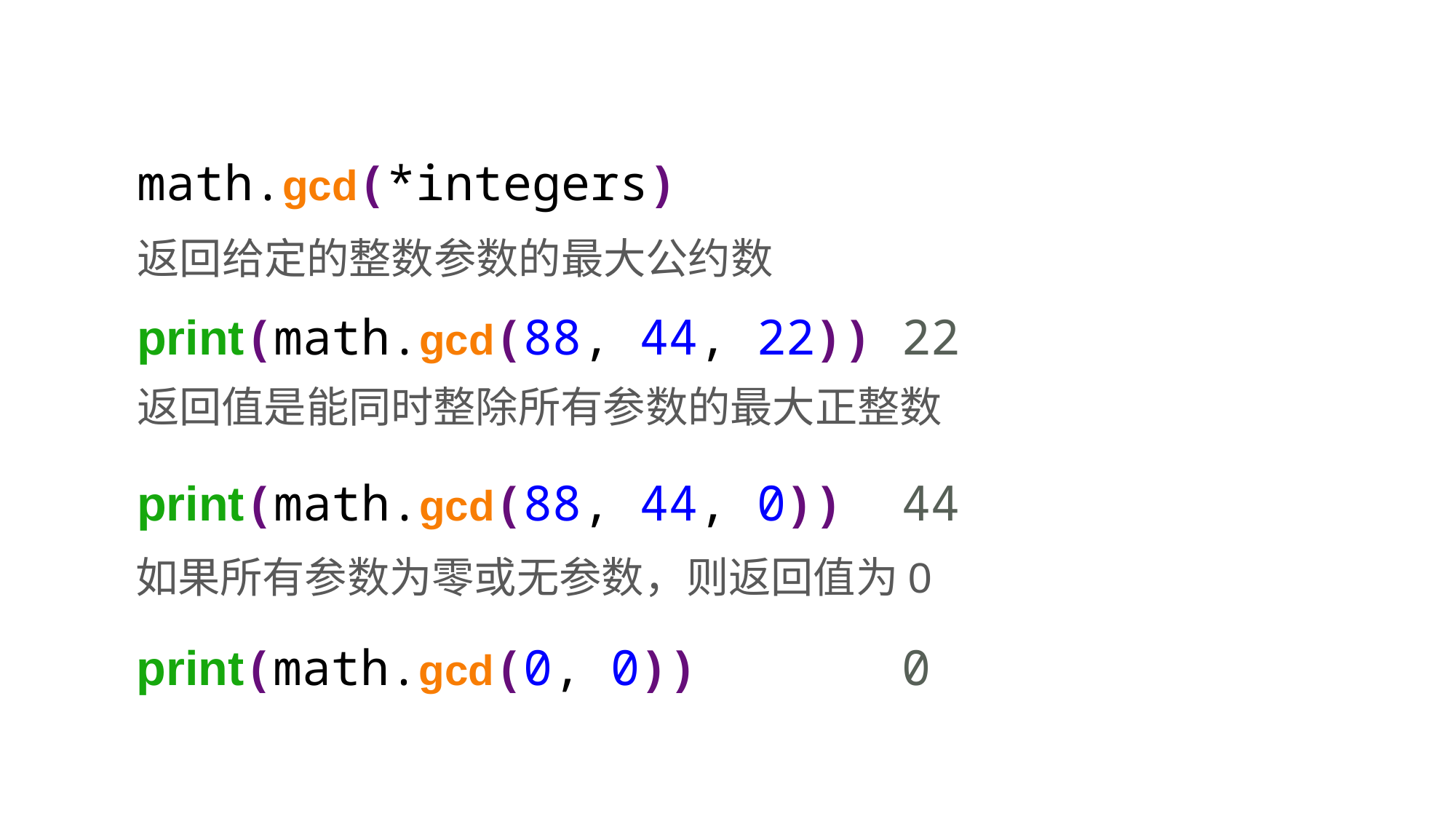

math.gcd(*integers)
返回给定的整数参数的最大公约数
print(math.gcd(88, 44, 22)) 22
返回值是能同时整除所有参数的最大正整数
print(math.gcd(88, 44, 0))  44
如果所有参数为零或无参数，则返回值为0
print(math.gcd(0, 0))       0